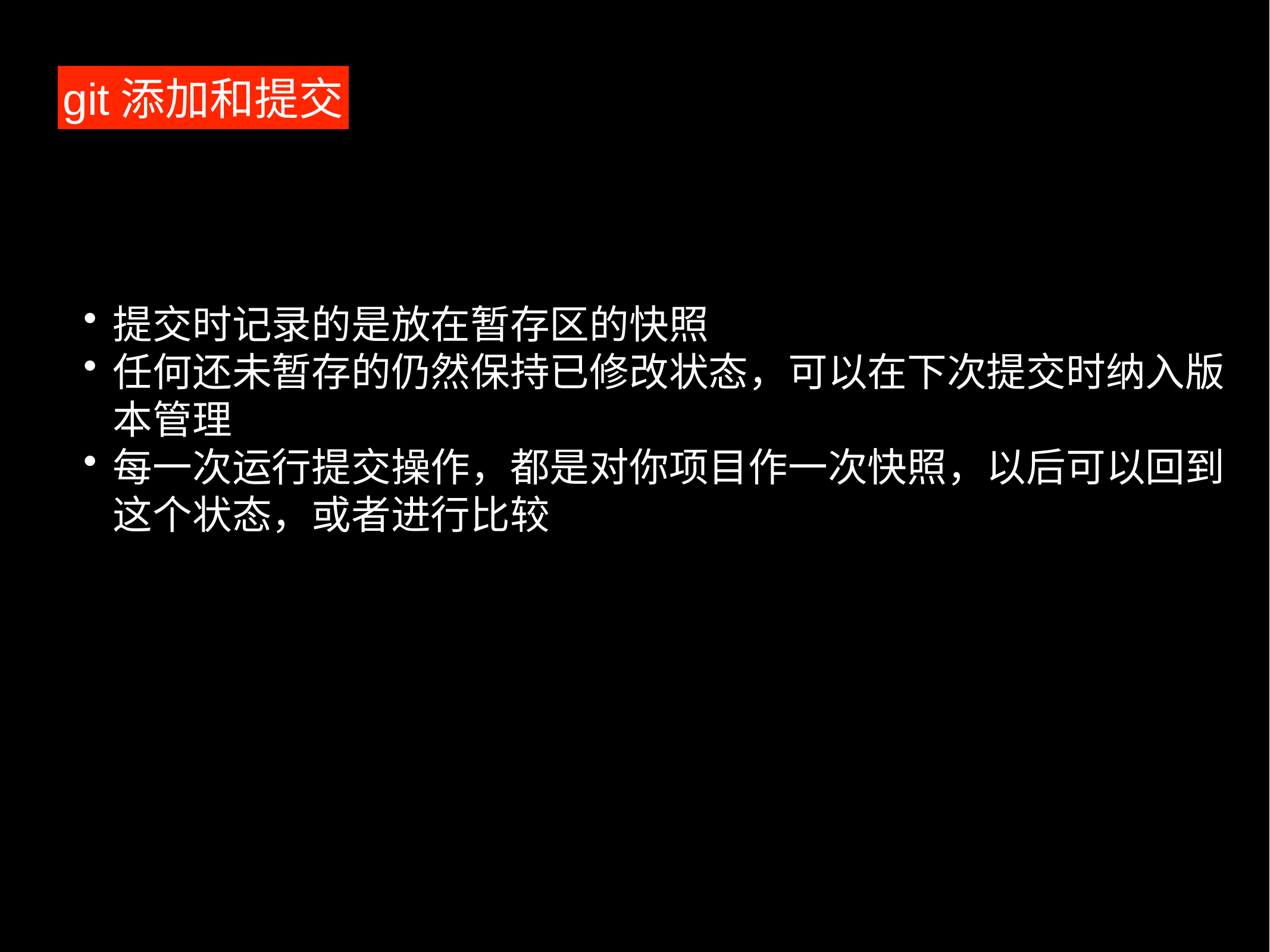

git添加和提交
提交时记录的是放在暂存区的快照
任何还未暂存的仍然保持已修改状态，可以在下次提交时纳入版本管理
每一次运行提交操作，都是对你项目作一次快照，以后可以回到这个状态，或者进行比较